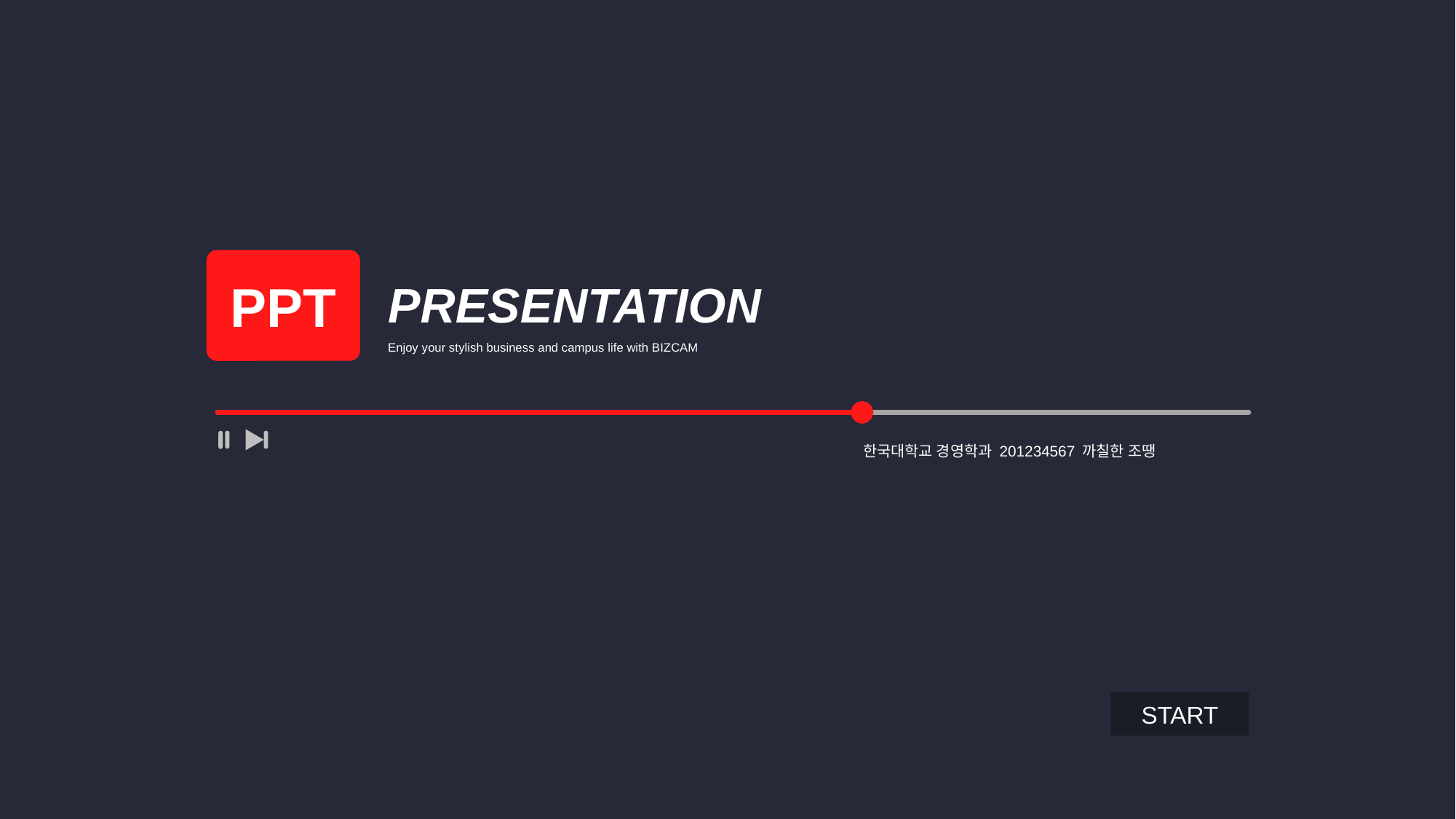

PRESENTATION
Enjoy your stylish business and campus life with BIZCAM
PPT

한국대학교 경영학과 201234567 까칠한 조땡
START